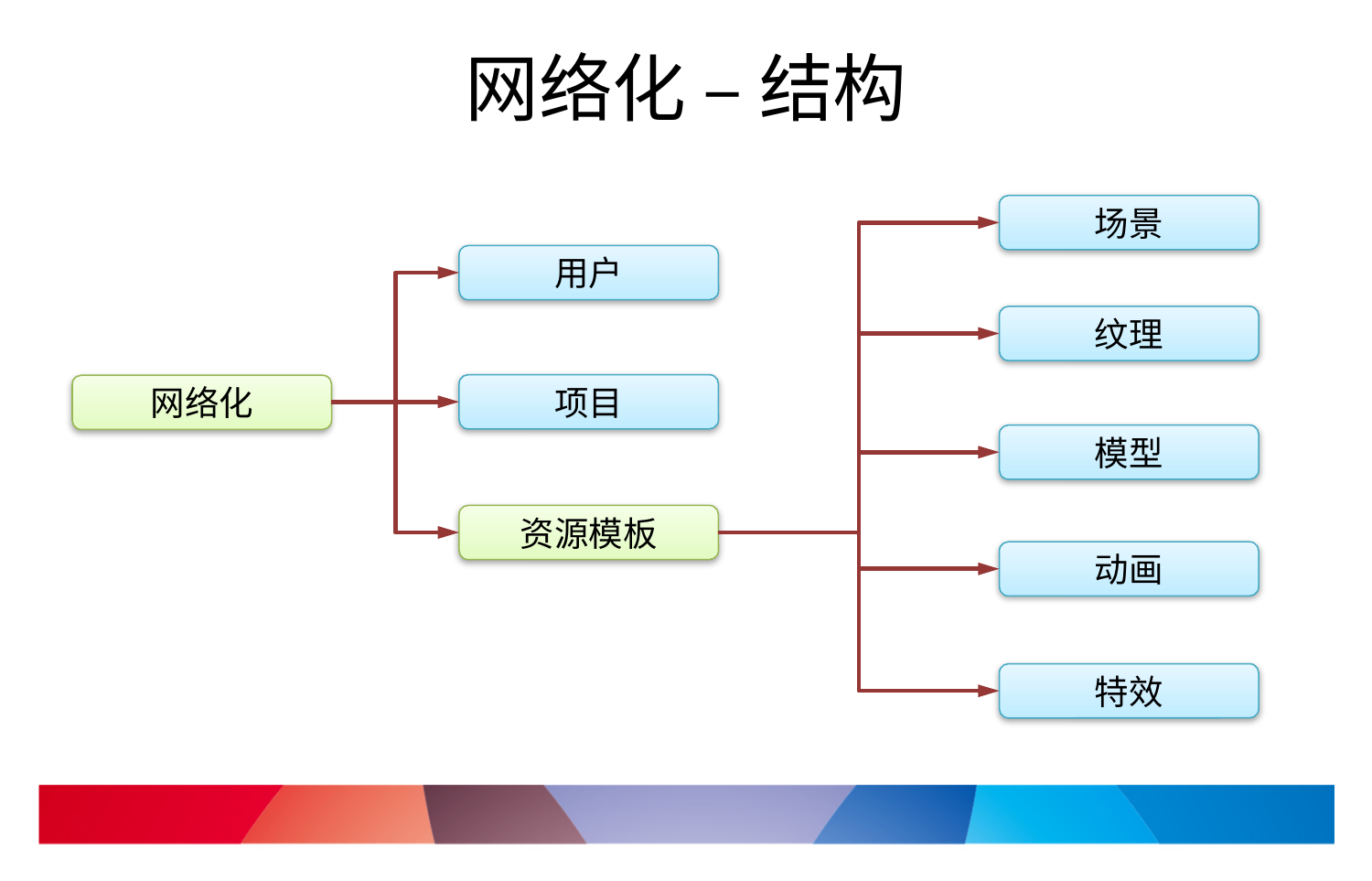

# 网络化 – 结构
场景
用户
纹理
项目
网络化
模型
资源模板
动画
特效